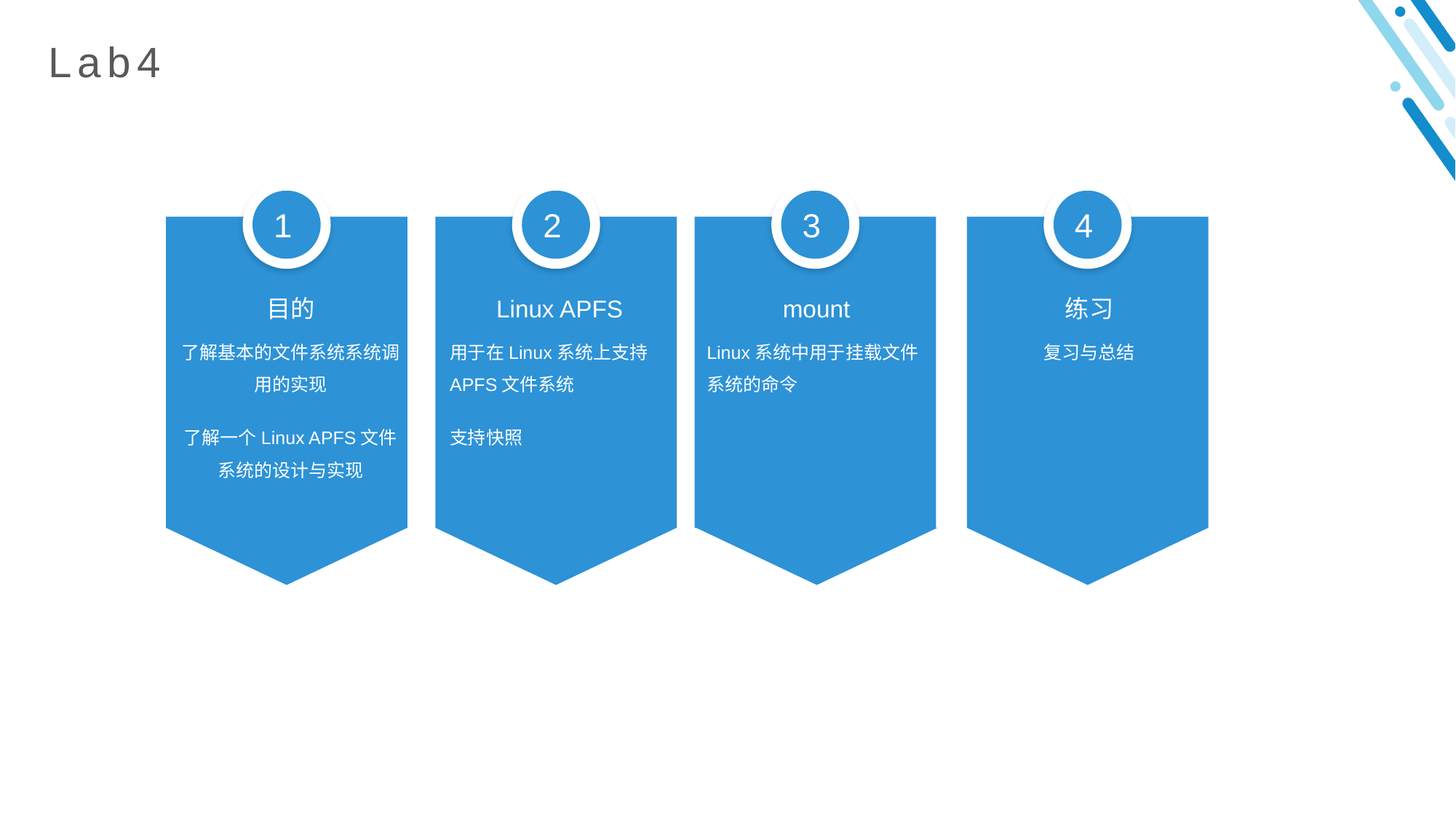

Lab4

1
2
3
4

目的
了解基本的文件系统系统调用的实现
了解一个Linux APFS文件系统的设计与实现
Linux APFS
mount
Linux系统中用于挂载文件系统的命令

练习
复习与总结
用于在Linux系统上支持APFS文件系统
支持快照